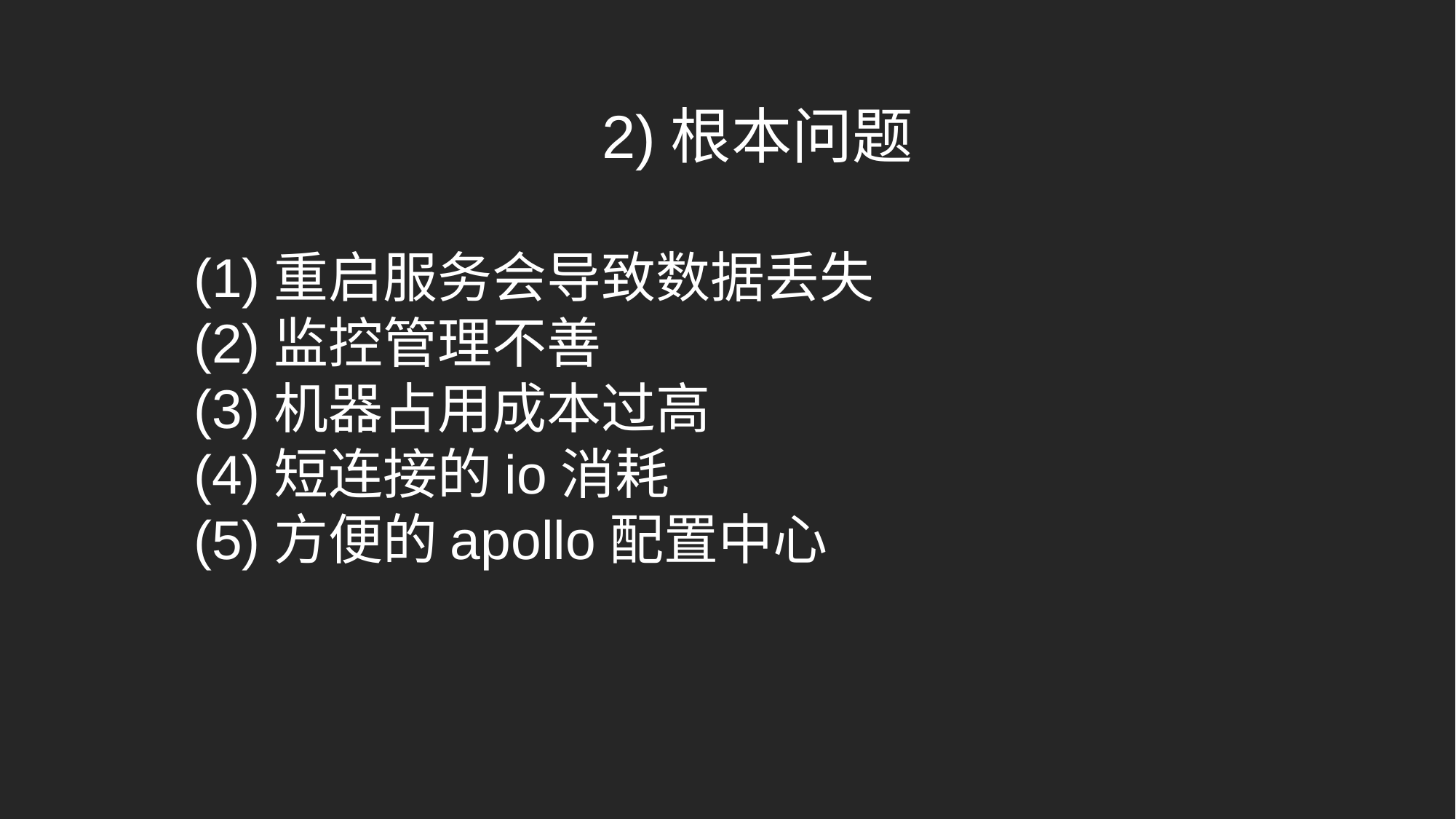

2)根本问题

(1)重启服务会导致数据丢失
(2)监控管理不善
(3)机器占用成本过高
(4)短连接的io消耗
(5)方便的apollo配置中心